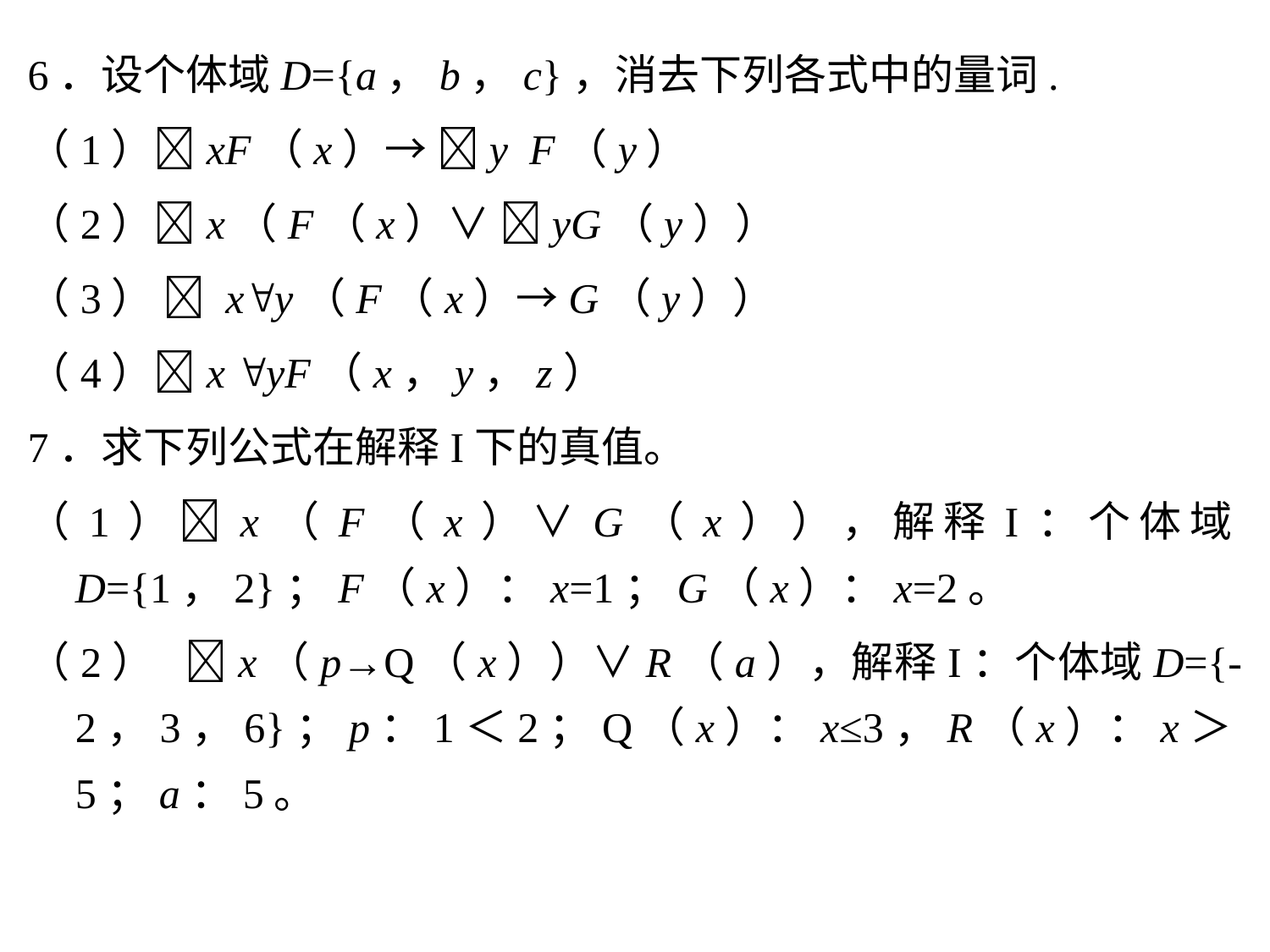

6．设个体域D={a，b，c}，消去下列各式中的量词.
（1）∀xF（x）→ ∀y  F（y）
（2）∃x（F（x）∨ ∀yG（y））
（3） ∀ x∀y（F（x）→G（y））
（4）∃x ∀yF（x，y，z）
7．求下列公式在解释I下的真值。
（1）∀x（F（x）∨G（x）），解释I：个体域D={1，2}；F（x）：x=1；G（x）：x=2。
（2）   ∀x（p→Q（x））∨R（a），解释I：个体域D={-2，3，6}；p：1＜2；Q（x）：x≤3，R（x）：x＞5；a：5。